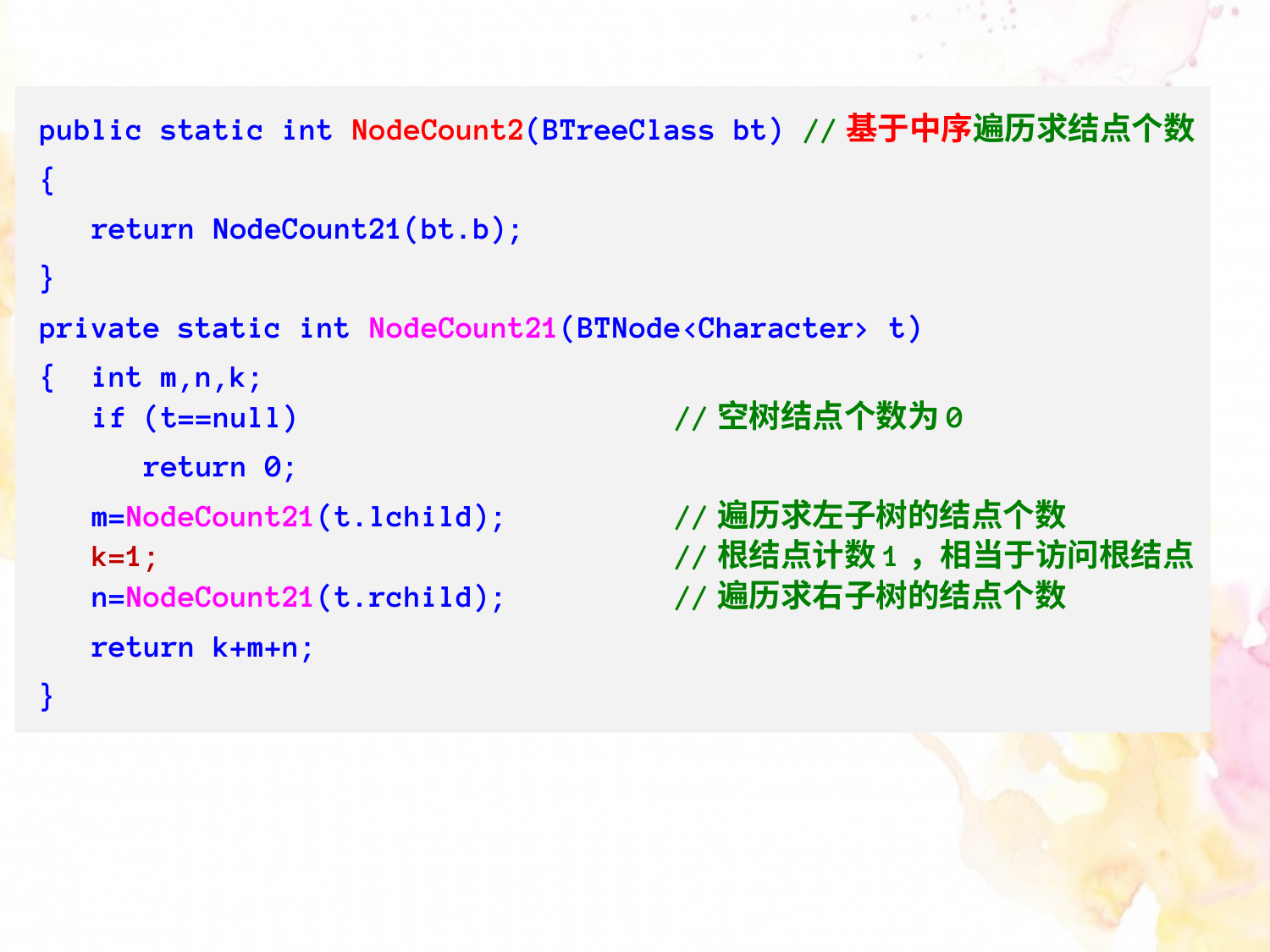

public static int NodeCount2(BTreeClass bt) //基于中序遍历求结点个数
{
   return NodeCount21(bt.b);
}
private static int NodeCount21(BTNode<Character> t)
{  int m,n,k;
   if (t==null)			//空树结点个数为0
      return 0;
   m=NodeCount21(t.lchild);		//遍历求左子树的结点个数
   k=1;					//根结点计数1，相当于访问根结点
   n=NodeCount21(t.rchild);		//遍历求右子树的结点个数
   return k+m+n;
}